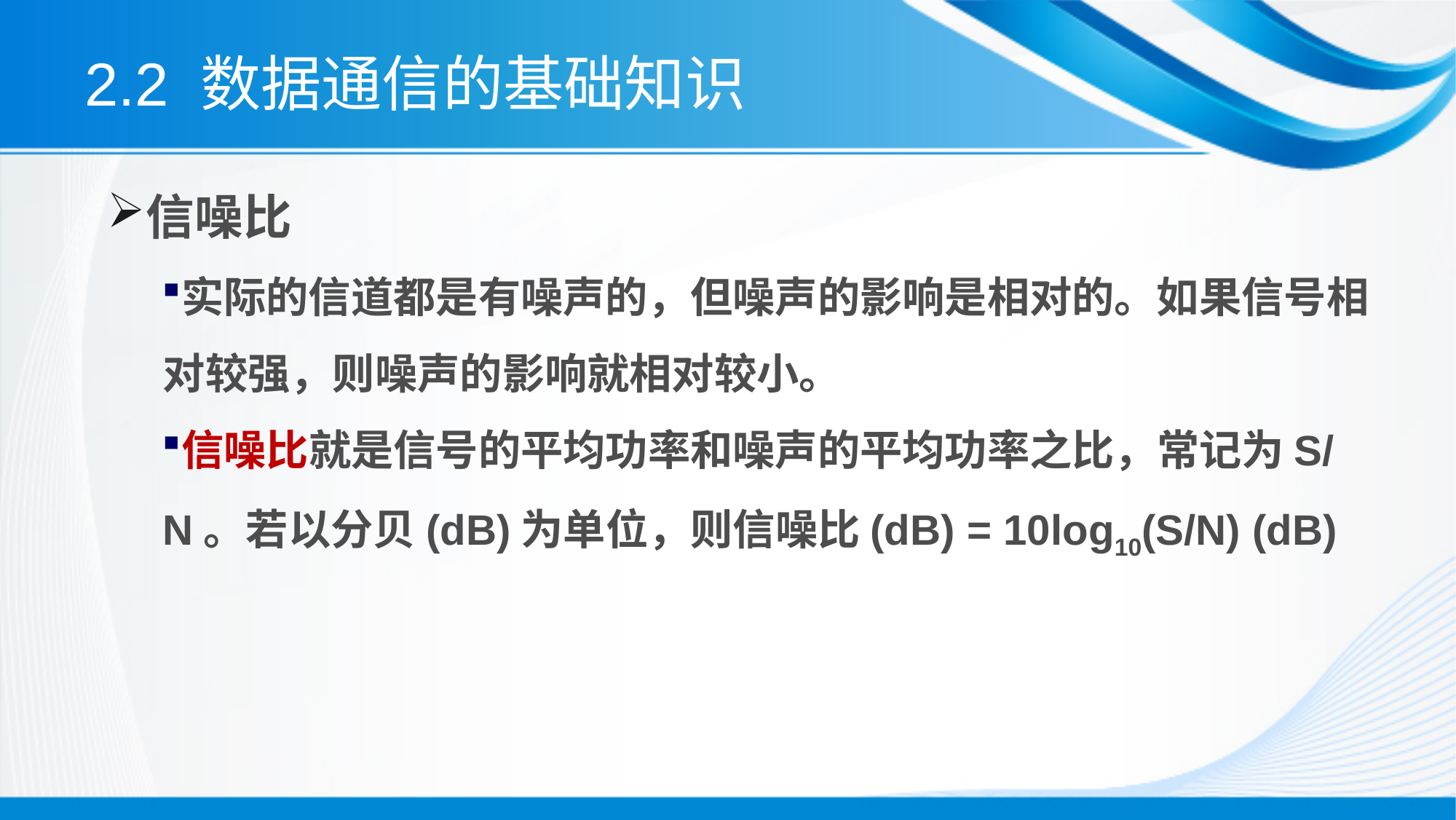

# 2.2 数据通信的基础知识
信噪比
实际的信道都是有噪声的，但噪声的影响是相对的。如果信号相对较强，则噪声的影响就相对较小。
信噪比就是信号的平均功率和噪声的平均功率之比，常记为S/N。若以分贝(dB)为单位，则信噪比(dB) = 10log10(S/N) (dB)